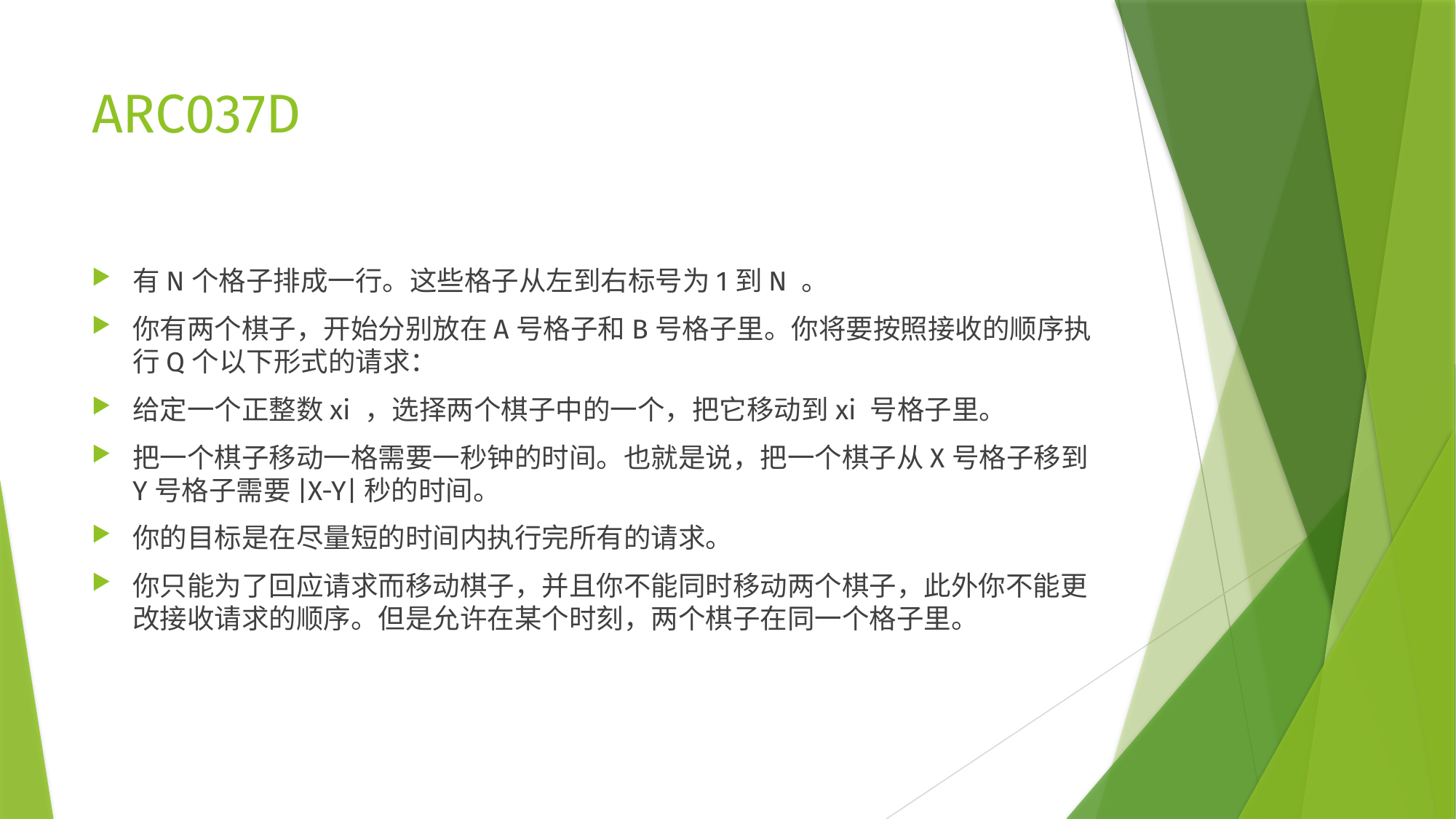

# ARC037D
有N个格子排成一行。这些格子从左到右标号为1到N 。
你有两个棋子，开始分别放在A号格子和B号格子里。你将要按照接收的顺序执行Q个以下形式的请求：
给定一个正整数xi ，选择两个棋子中的一个，把它移动到xi 号格子里。
把一个棋子移动一格需要一秒钟的时间。也就是说，把一个棋子从X号格子移到Y号格子需要|X-Y|秒的时间。
你的目标是在尽量短的时间内执行完所有的请求。
你只能为了回应请求而移动棋子，并且你不能同时移动两个棋子，此外你不能更改接收请求的顺序。但是允许在某个时刻，两个棋子在同一个格子里。